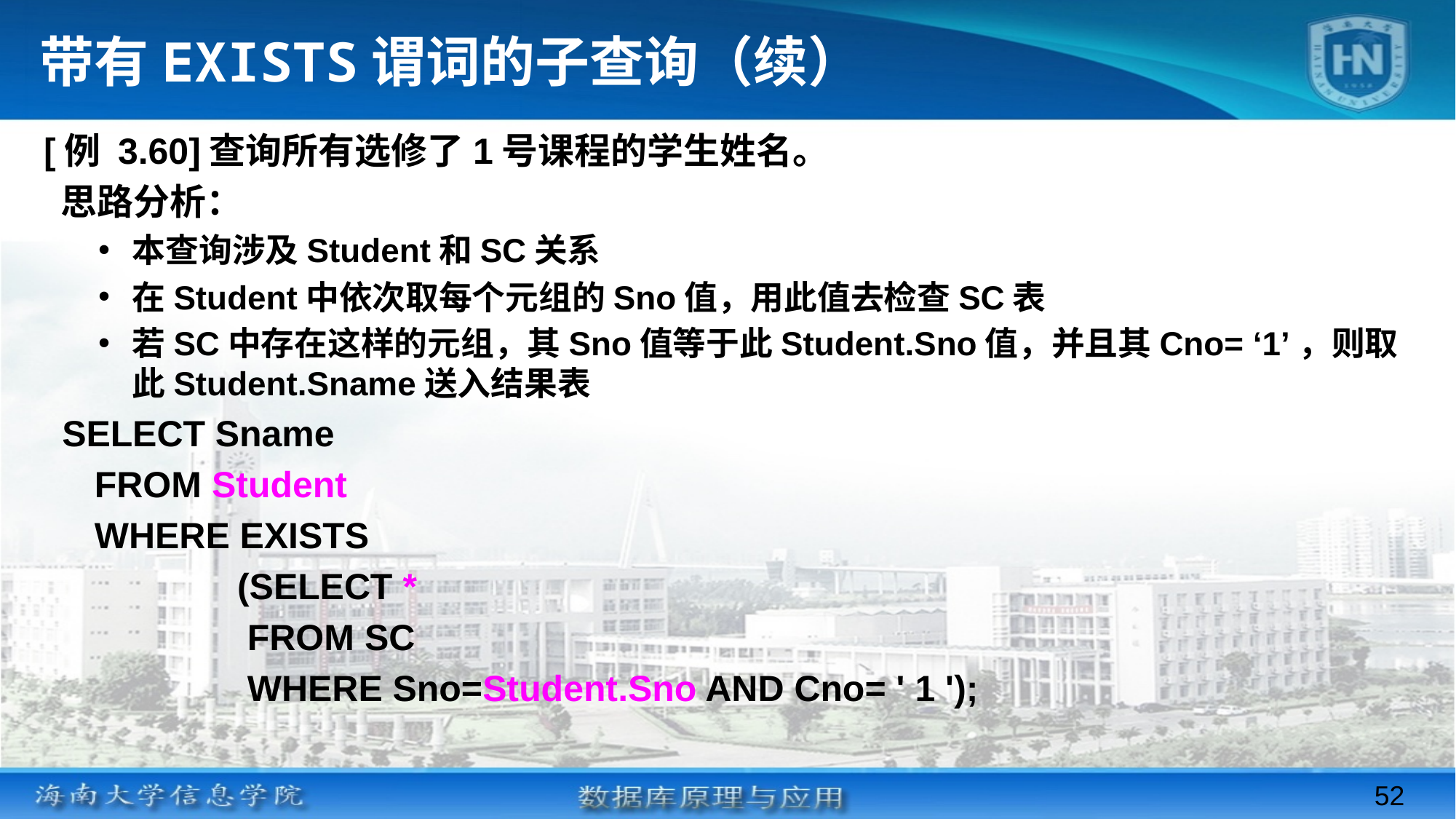

带有EXISTS谓词的子查询（续）
[例 3.60]查询所有选修了1号课程的学生姓名。
 思路分析：
本查询涉及Student和SC关系
在Student中依次取每个元组的Sno值，用此值去检查SC表
若SC中存在这样的元组，其Sno值等于此Student.Sno值，并且其Cno= ‘1’，则取此Student.Sname送入结果表
  SELECT Sname
     FROM Student
     WHERE EXISTS
                   (SELECT *
                    FROM SC
                    WHERE Sno=Student.Sno AND Cno= ' 1 ');